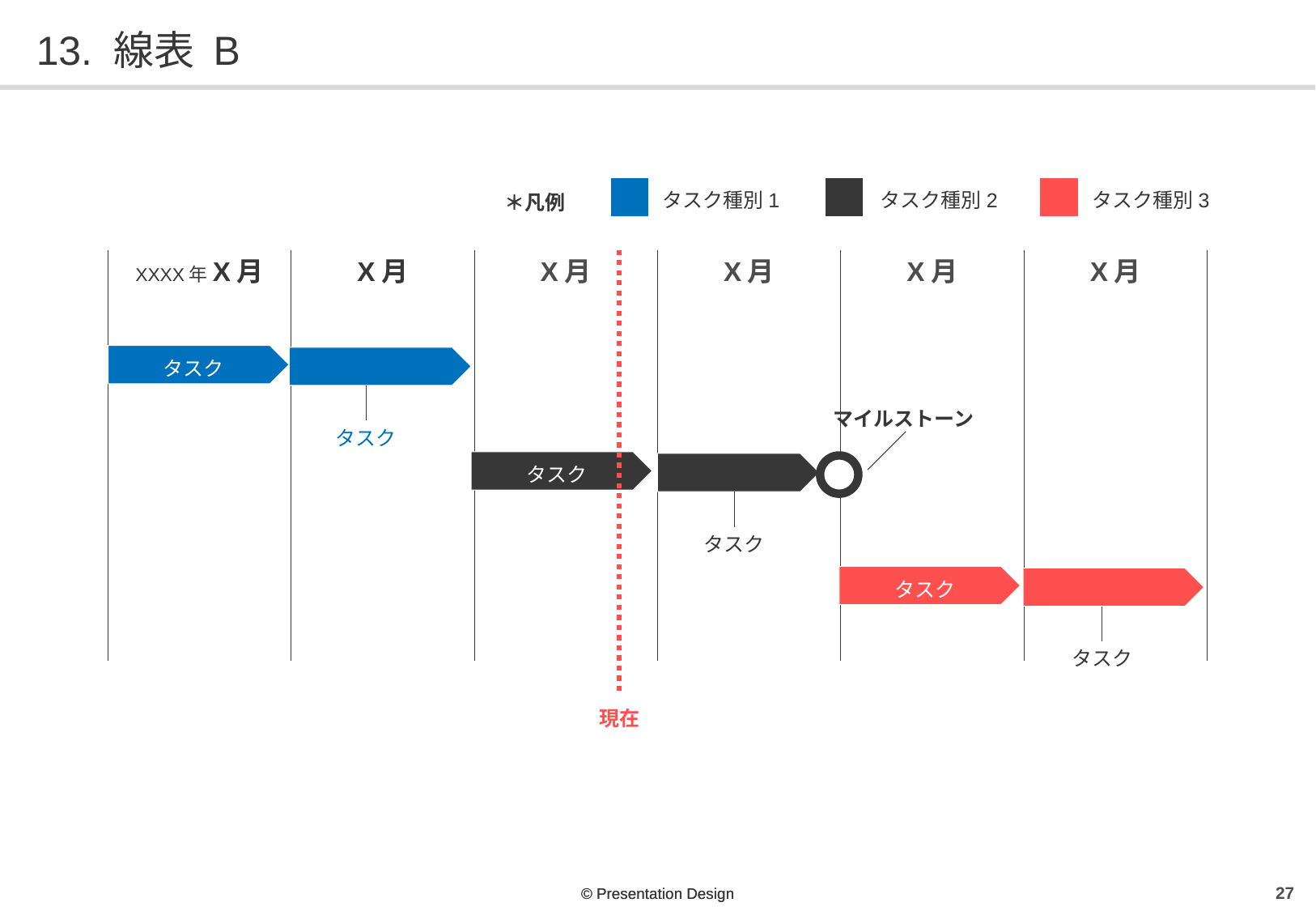

# 13. 線表 B

＊凡例
タスク種別1
タスク種別2
タスク種別3
| XXXX年X月 | X月 | X月 | X月 | X月 | X月 |
| --- | --- | --- | --- | --- | --- |
タスク

マイルストーン
タスク
タスク

タスク
タスク

タスク
現在
27